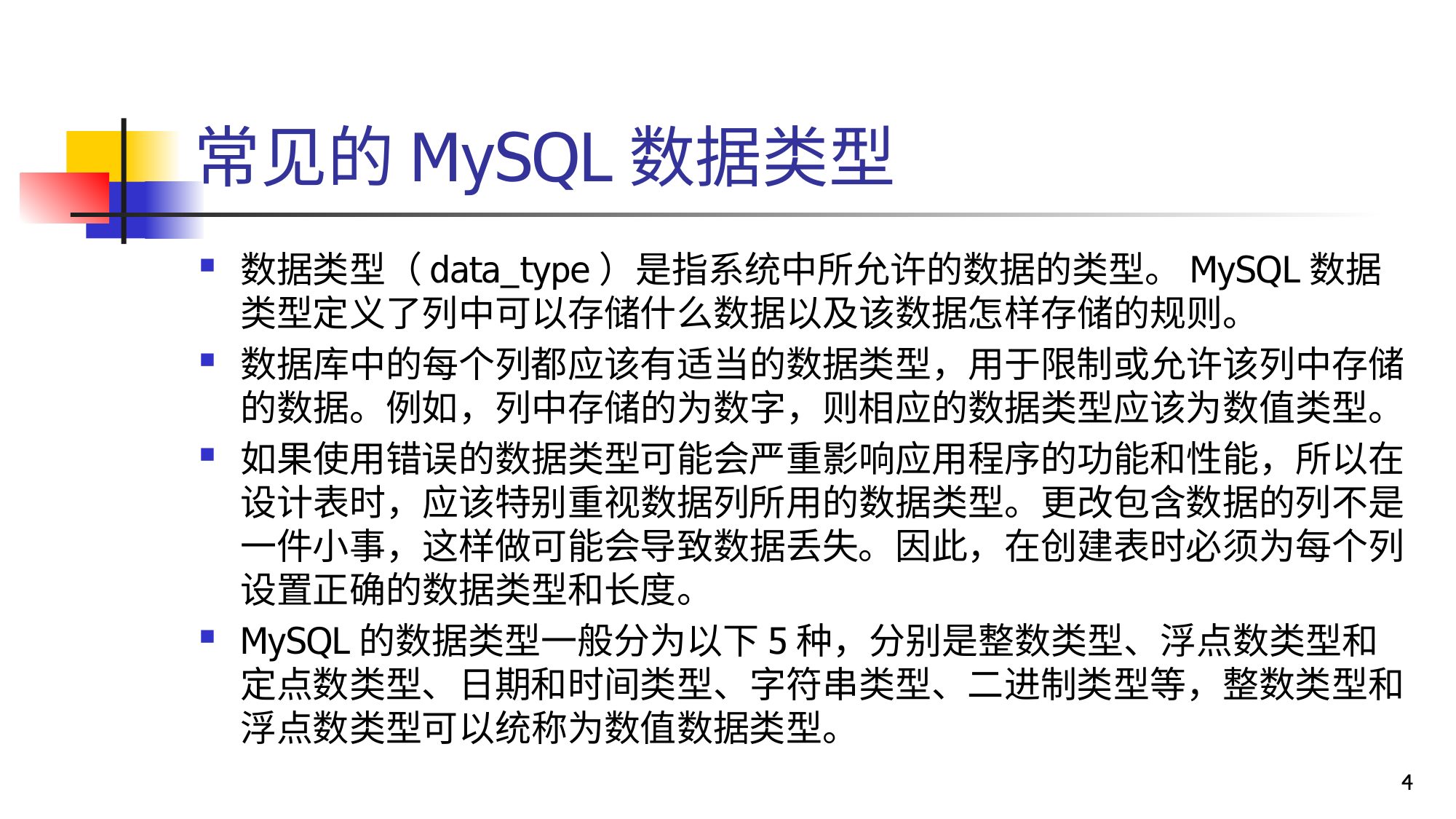

# 常见的MySQL数据类型
数据类型（data_type）是指系统中所允许的数据的类型。MySQL数据类型定义了列中可以存储什么数据以及该数据怎样存储的规则。
数据库中的每个列都应该有适当的数据类型，用于限制或允许该列中存储的数据。例如，列中存储的为数字，则相应的数据类型应该为数值类型。
如果使用错误的数据类型可能会严重影响应用程序的功能和性能，所以在设计表时，应该特别重视数据列所用的数据类型。更改包含数据的列不是一件小事，这样做可能会导致数据丢失。因此，在创建表时必须为每个列设置正确的数据类型和长度。
MySQL的数据类型一般分为以下5种，分别是整数类型、浮点数类型和定点数类型、日期和时间类型、字符串类型、二进制类型等，整数类型和浮点数类型可以统称为数值数据类型。

4